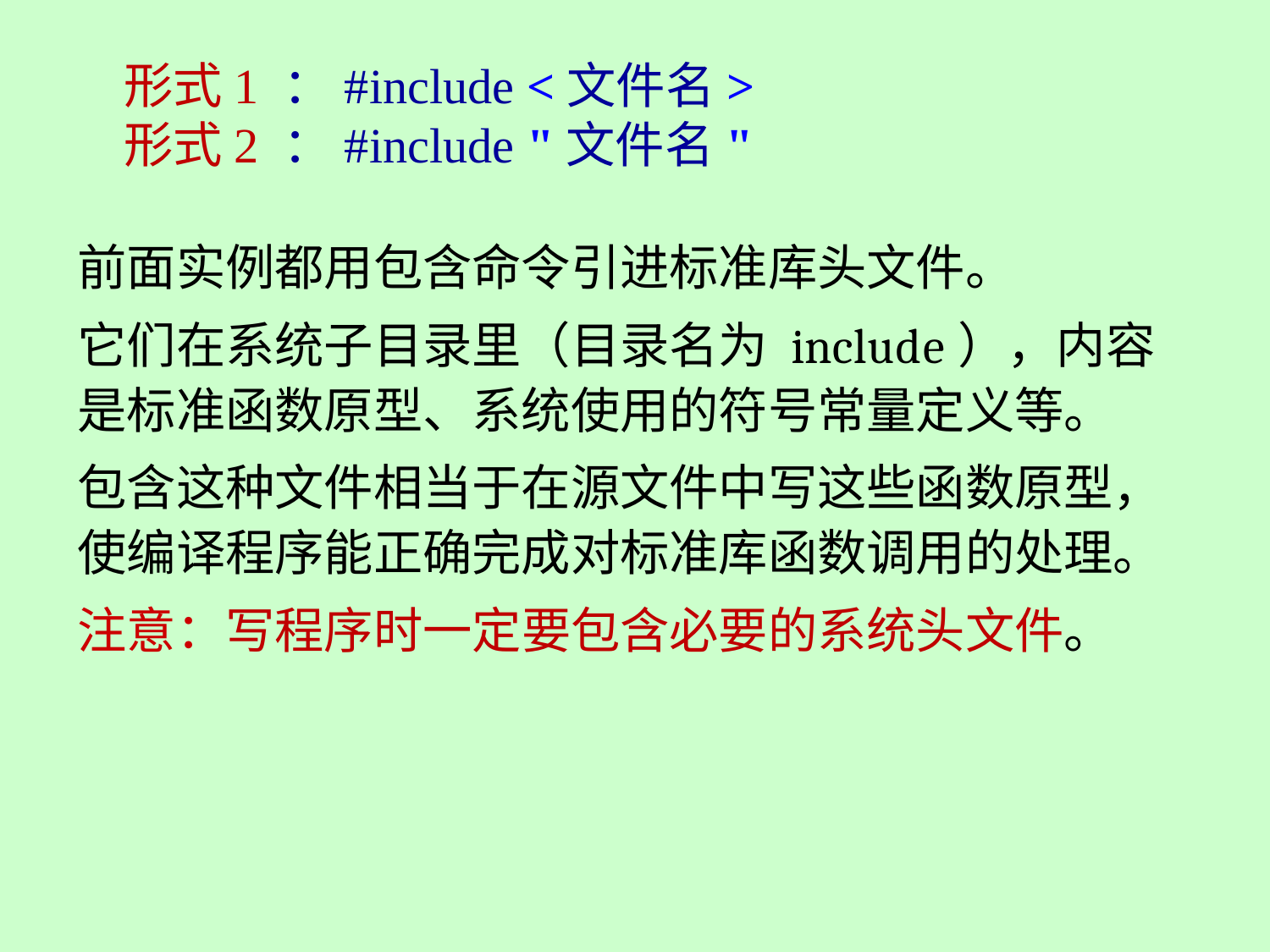

形式1 ：#include <文件名>
形式2 ：#include "文件名"
前面实例都用包含命令引进标准库头文件。
它们在系统子目录里（目录名为 include），内容是标准函数原型、系统使用的符号常量定义等。
包含这种文件相当于在源文件中写这些函数原型，使编译程序能正确完成对标准库函数调用的处理。
注意：写程序时一定要包含必要的系统头文件。

63